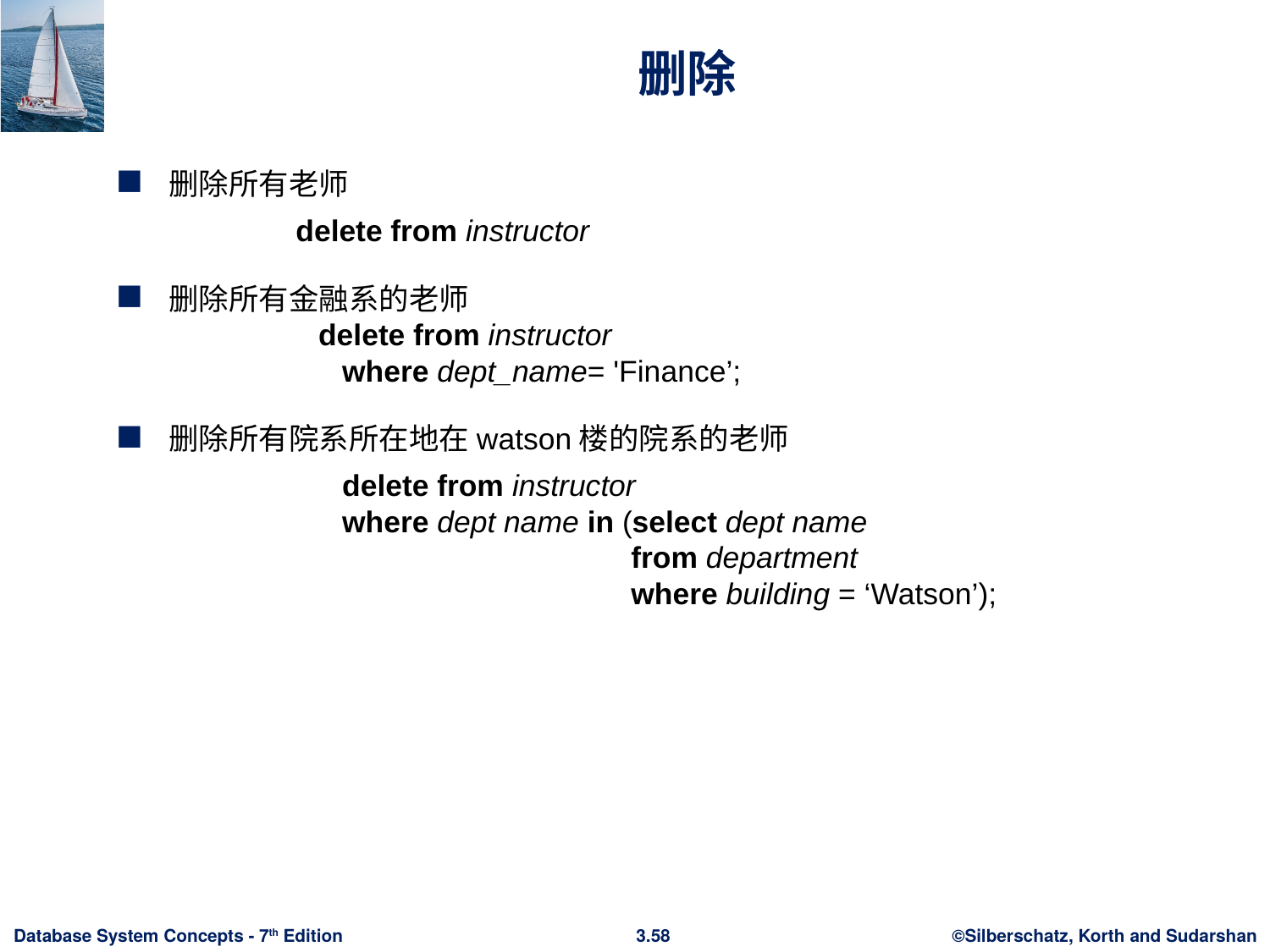

# 删除
删除所有老师
		delete from instructor

删除所有金融系的老师
                     delete from instructor
                     where dept_name= 'Finance’;

删除所有院系所在地在watson楼的院系的老师
	                     delete from instructor
                     where dept name in (select dept name
                                                        from department
                                                        where building = ‘Watson’);